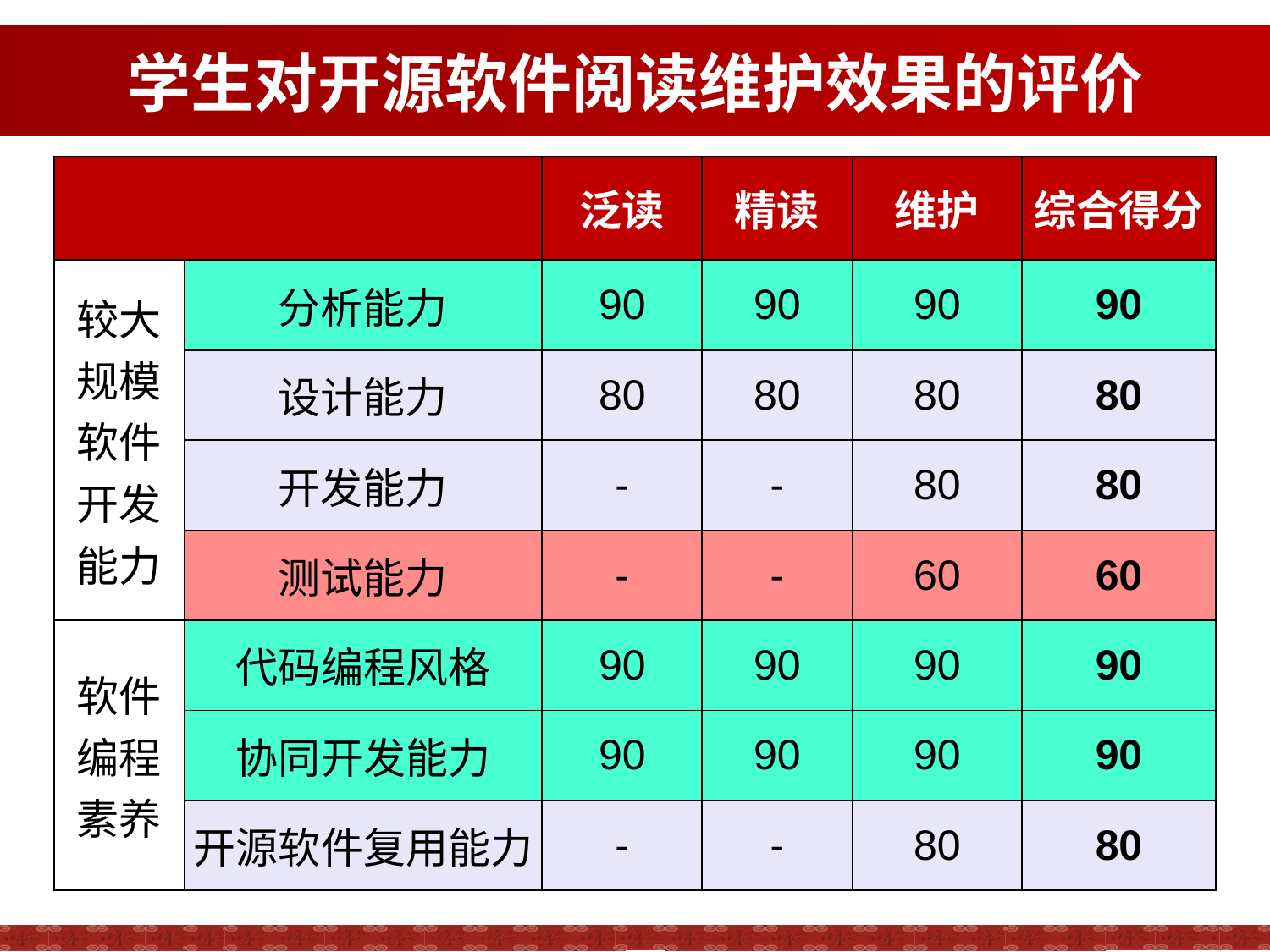

# 学生对开源软件阅读维护效果的评价
|  |  | 泛读 | 精读 | 维护 | 综合得分 |
| --- | --- | --- | --- | --- | --- |
| 较大规模软件开发能力 | 分析能力 | 90 | 90 | 90 | 90 |
|  | 设计能力 | 80 | 80 | 80 | 80 |
|  | 开发能力 | - | - | 80 | 80 |
|  | 测试能力 | - | - | 60 | 60 |
| 软件 编程 素养 | 代码编程风格 | 90 | 90 | 90 | 90 |
|  | 协同开发能力 | 90 | 90 | 90 | 90 |
|  | 开源软件复用能力 | - | - | 80 | 80 |